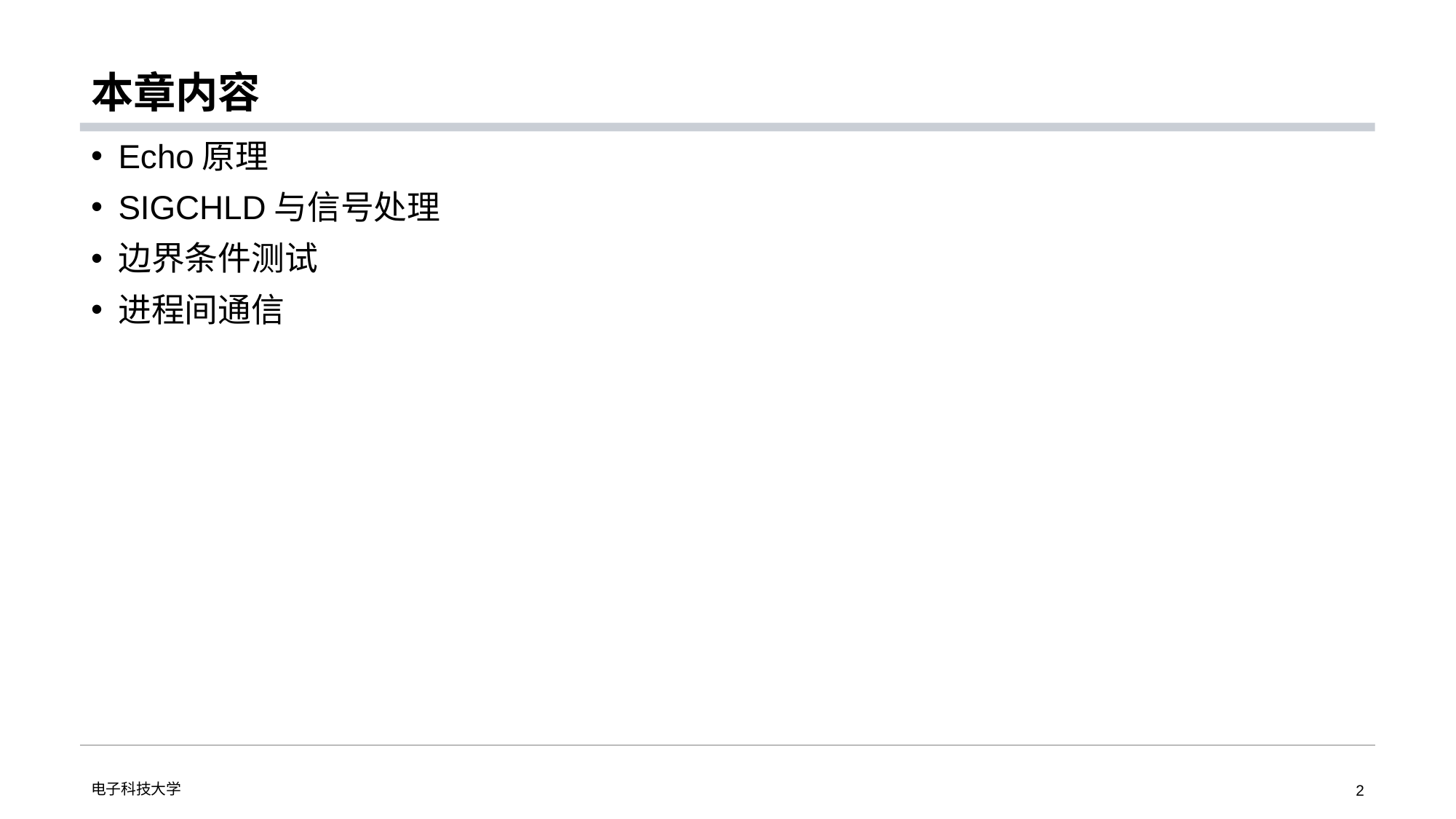

# 本章内容
Echo原理
SIGCHLD与信号处理
边界条件测试
进程间通信
电子科技大学
2